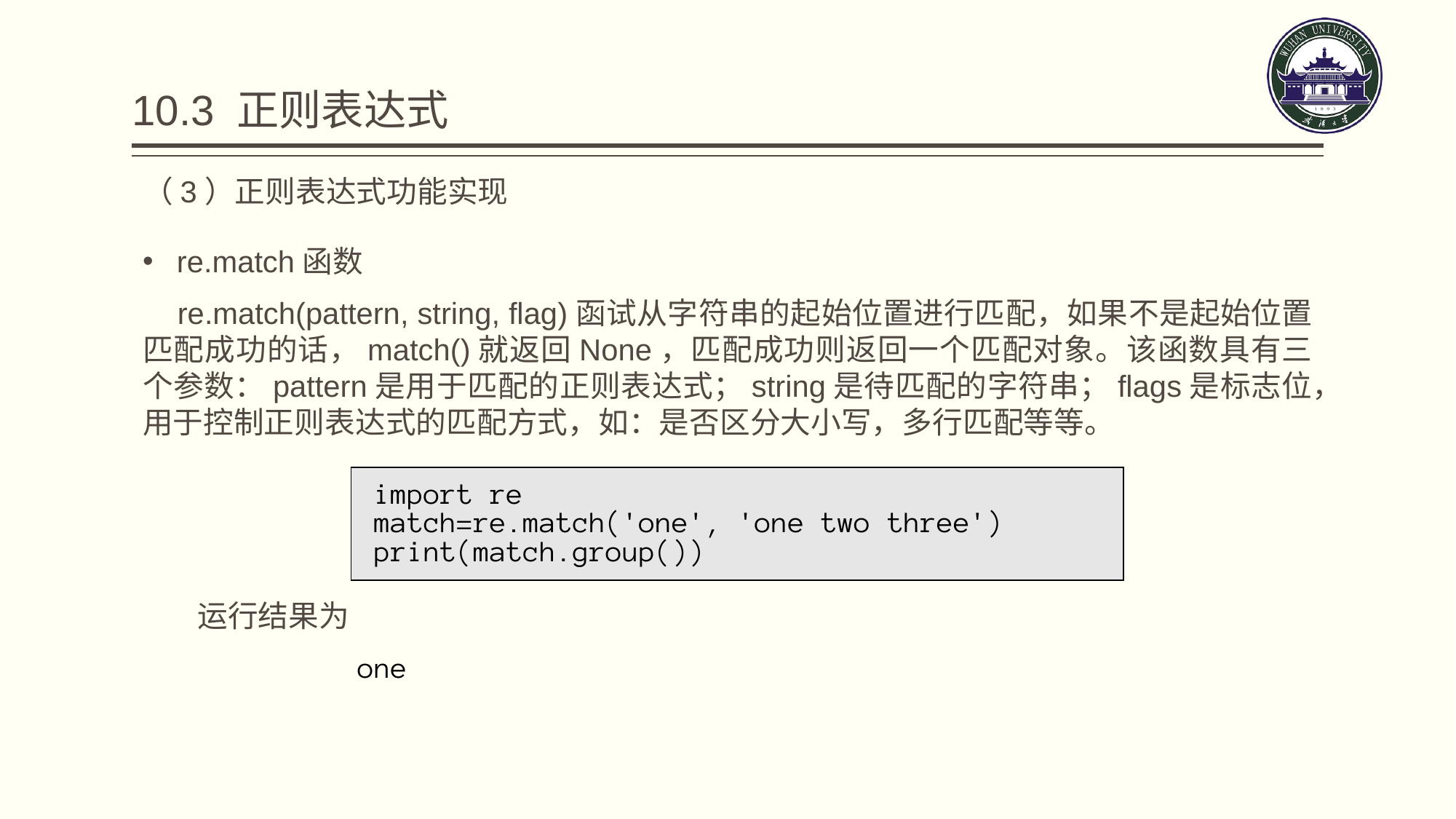

# 10.3 正则表达式
（3）正则表达式功能实现
re.match函数
    re.match(pattern, string, flag)函试从字符串的起始位置进行匹配，如果不是起始位置匹配成功的话，match()就返回None，匹配成功则返回一个匹配对象。该函数具有三个参数：pattern是用于匹配的正则表达式；string是待匹配的字符串；flags是标志位，用于控制正则表达式的匹配方式，如：是否区分大小写，多行匹配等等。

| import re match=re.match('one', 'one two three') print(match.group()) |
| --- |
运行结果为
one